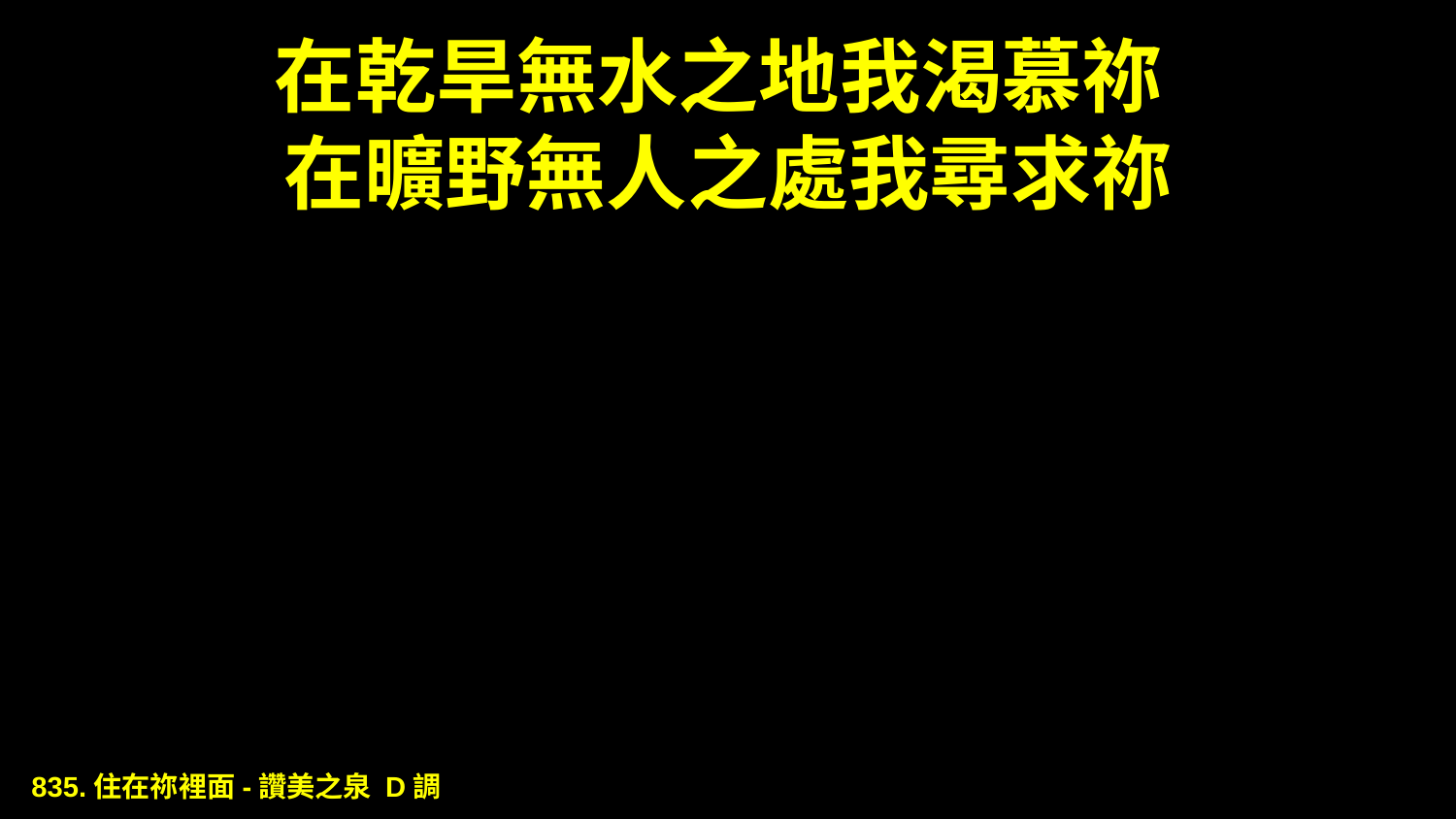

# 在乾旱無水之地我渴慕祢 在曠野無人之處我尋求祢
835.住在祢裡面-讚美之泉 D調